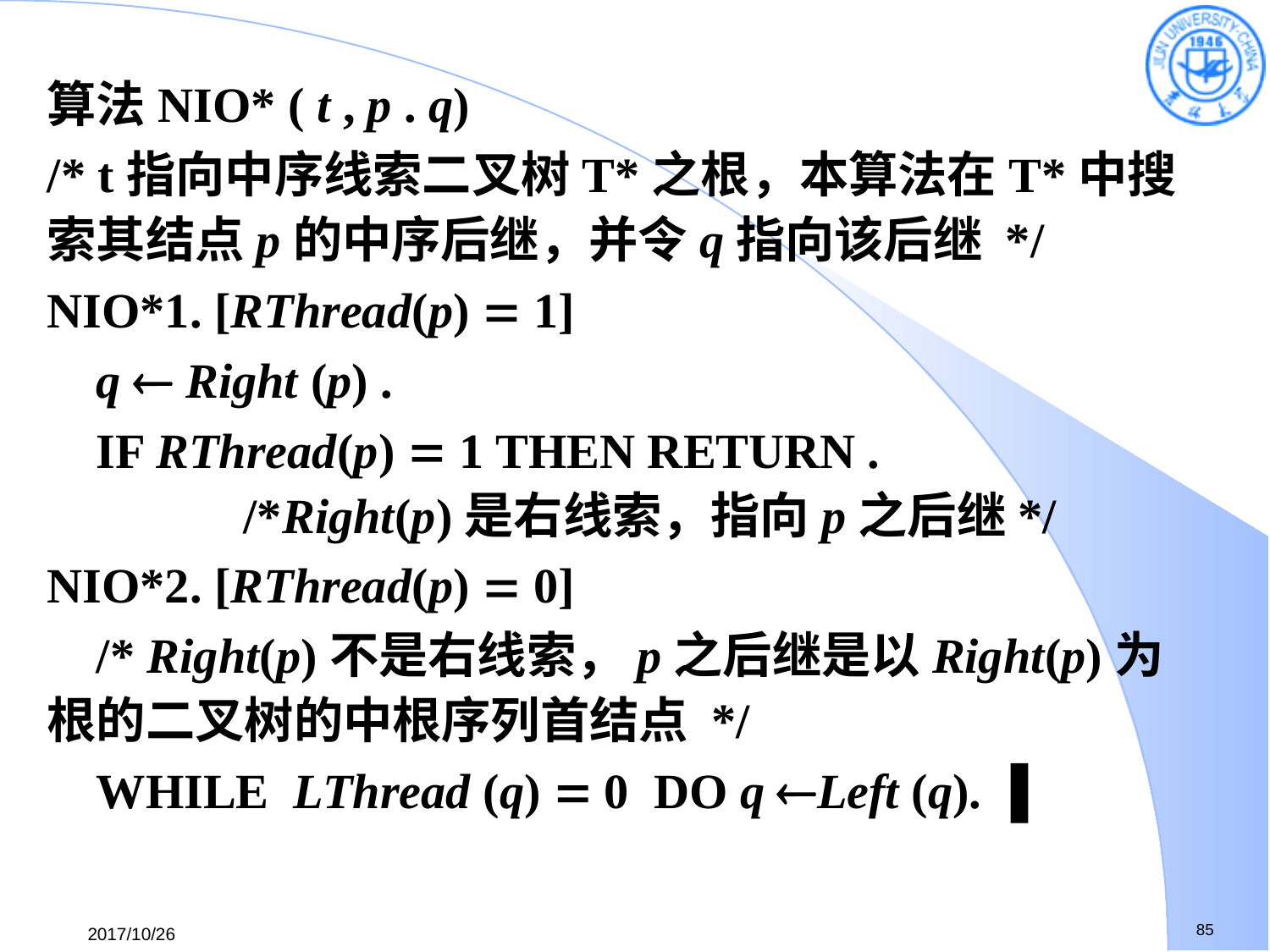

算法NIO* ( t , p . q)
/* t指向中序线索二叉树T*之根，本算法在T*中搜索其结点p的中序后继，并令q指向该后继 */
NIO*1. [RThread(p) = 1]
    q ← Right (p) .
    IF RThread(p) = 1 THEN RETURN .
                /*Right(p)是右线索，指向p之后继*/
NIO*2. [RThread(p) = 0]
    /* Right(p)不是右线索，p之后继是以Right(p)为根的二叉树的中根序列首结点 */
    WHILE  LThread (q) = 0  DO q ←Left (q). ▐